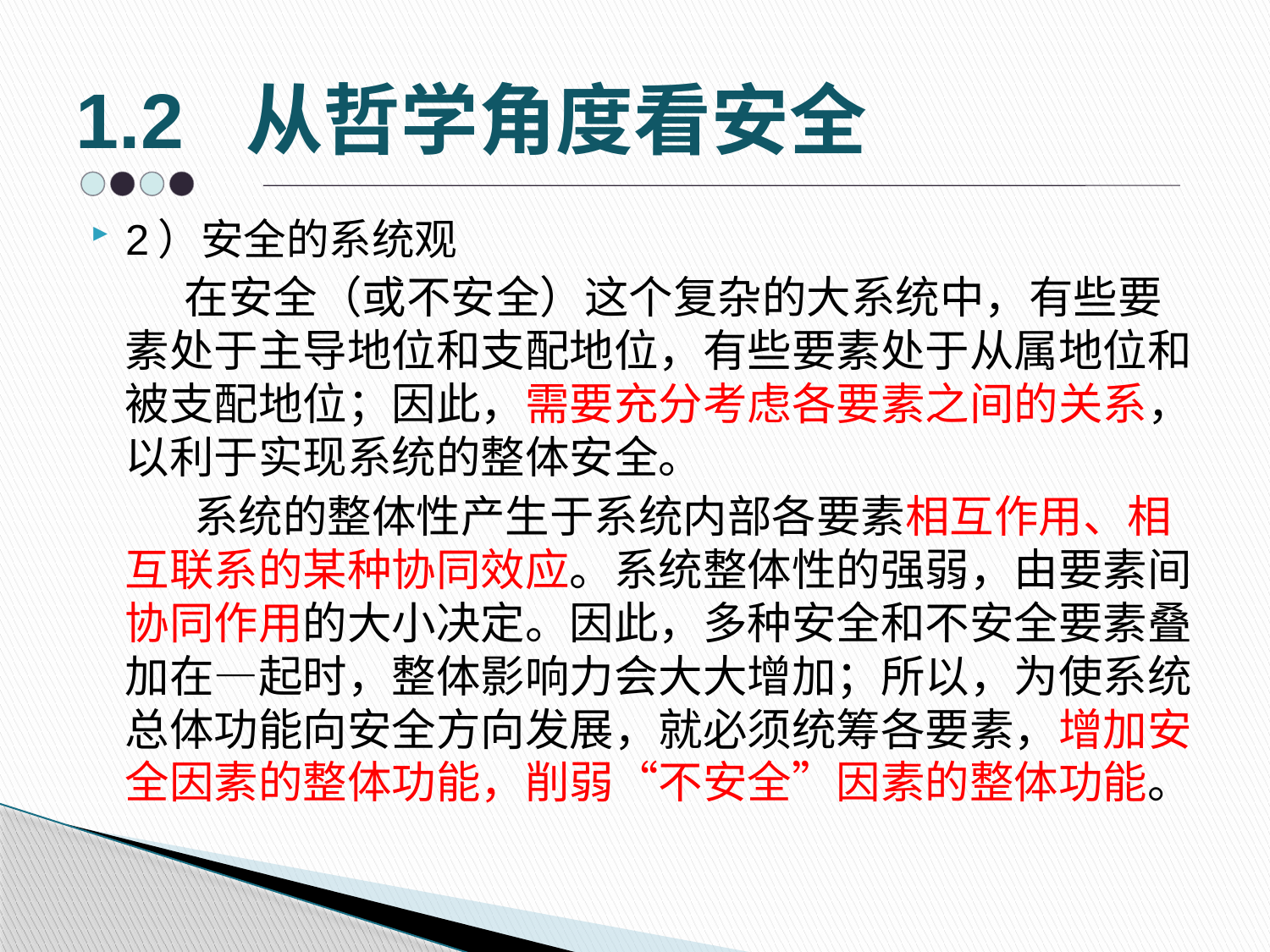

# 1.2  从哲学角度看安全

2）安全的系统观
     在安全（或不安全）这个复杂的大系统中，有些要素处于主导地位和支配地位，有些要素处于从属地位和被支配地位；因此，需要充分考虑各要素之间的关系，以利于实现系统的整体安全。
      系统的整体性产生于系统内部各要素相互作用、相互联系的某种协同效应。系统整体性的强弱，由要素间协同作用的大小决定。因此，多种安全和不安全要素叠加在—起时，整体影响力会大大增加；所以，为使系统总体功能向安全方向发展，就必须统筹各要素，增加安全因素的整体功能，削弱“不安全”因素的整体功能。